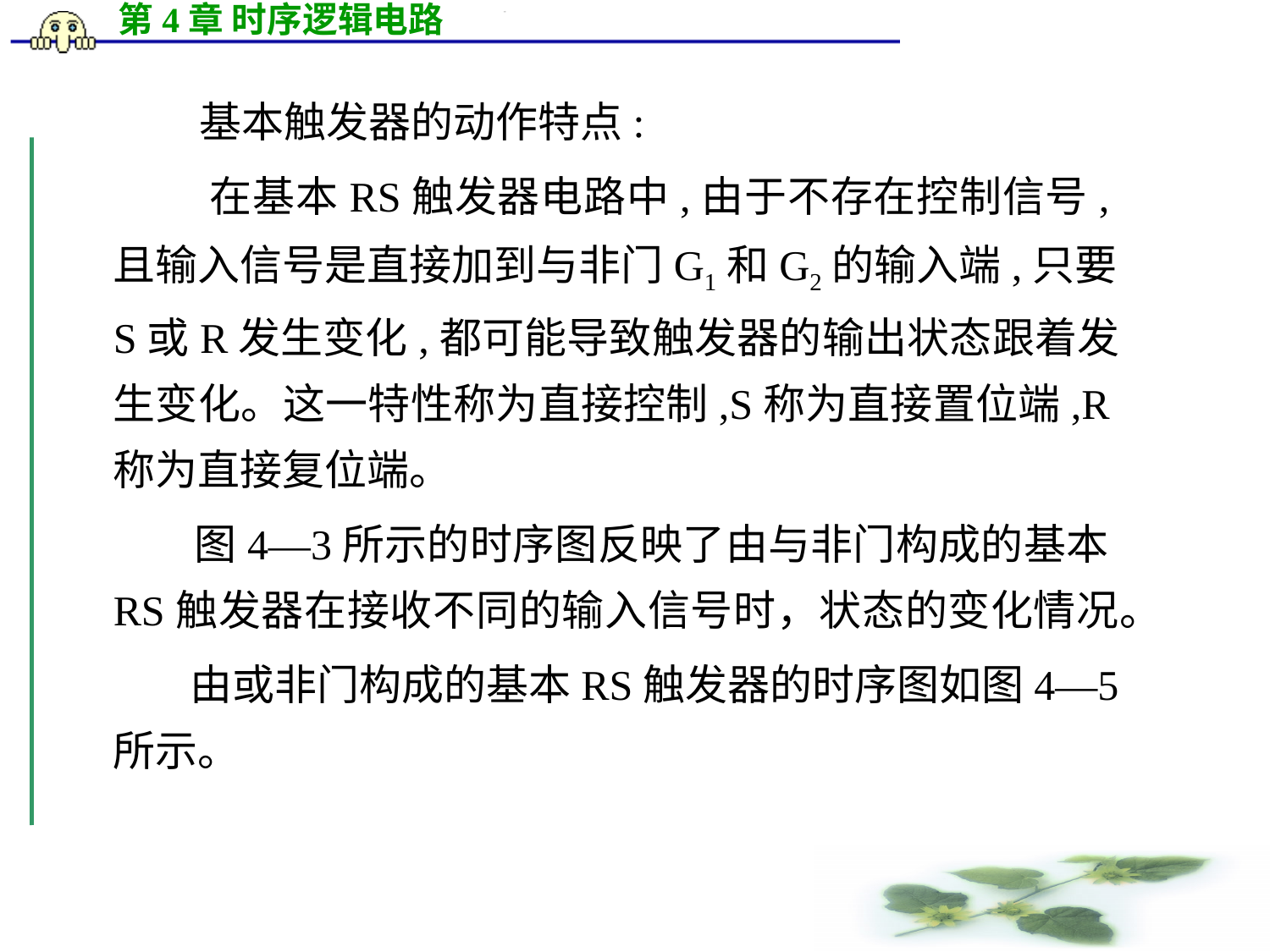

基本触发器的动作特点:
             在基本RS触发器电路中,由于不存在控制信号,且输入信号是直接加到与非门G1和G2的输入端,只要S或R发生变化,都可能导致触发器的输出状态跟着发生变化。这一特性称为直接控制,S称为直接置位端,R称为直接复位端。
            图4―3所示的时序图反映了由与非门构成的基本RS触发器在接收不同的输入信号时，状态的变化情况。
            由或非门构成的基本RS触发器的时序图如图4―5所示。